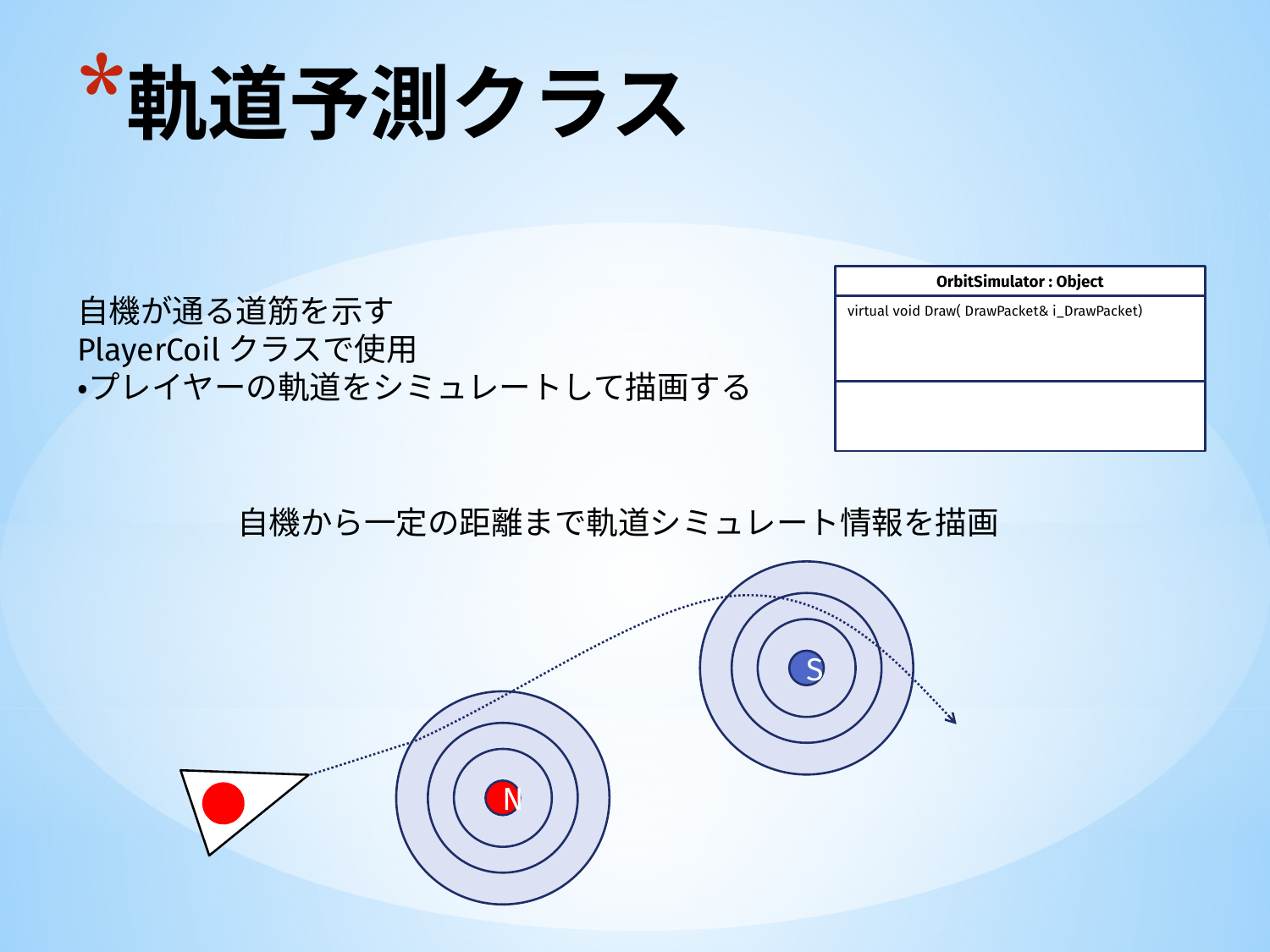

# 軌道予測クラス
OrbitSimulator : Object
virtual void Draw( DrawPacket& i_DrawPacket)

自機が通る道筋を示す
PlayerCoilクラスで使用
・プレイヤーの軌道をシミュレートして描画する

自機から一定の距離まで軌道シミュレート情報を描画

S

N